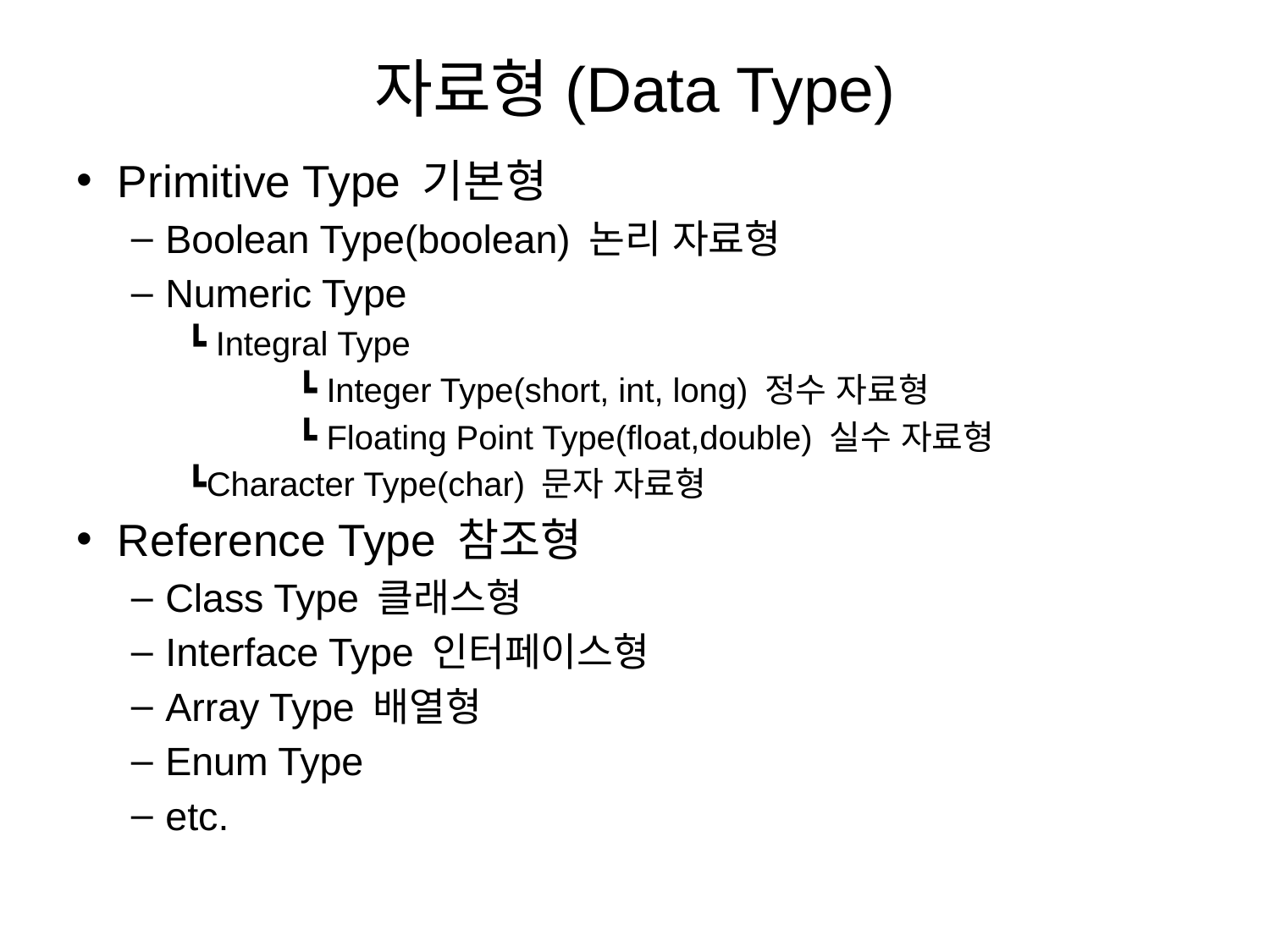

# 자료형(Data Type)
Primitive Type 기본형
Boolean Type(boolean) 논리 자료형
Numeric Type
┗ Integral Type
	 ┗ Integer Type(short, int, long) 정수 자료형
	 ┗ Floating Point Type(float,double) 실수 자료형
┗Character Type(char) 문자 자료형
Reference Type 참조형
Class Type 클래스형
Interface Type 인터페이스형
Array Type 배열형
Enum Type
etc.